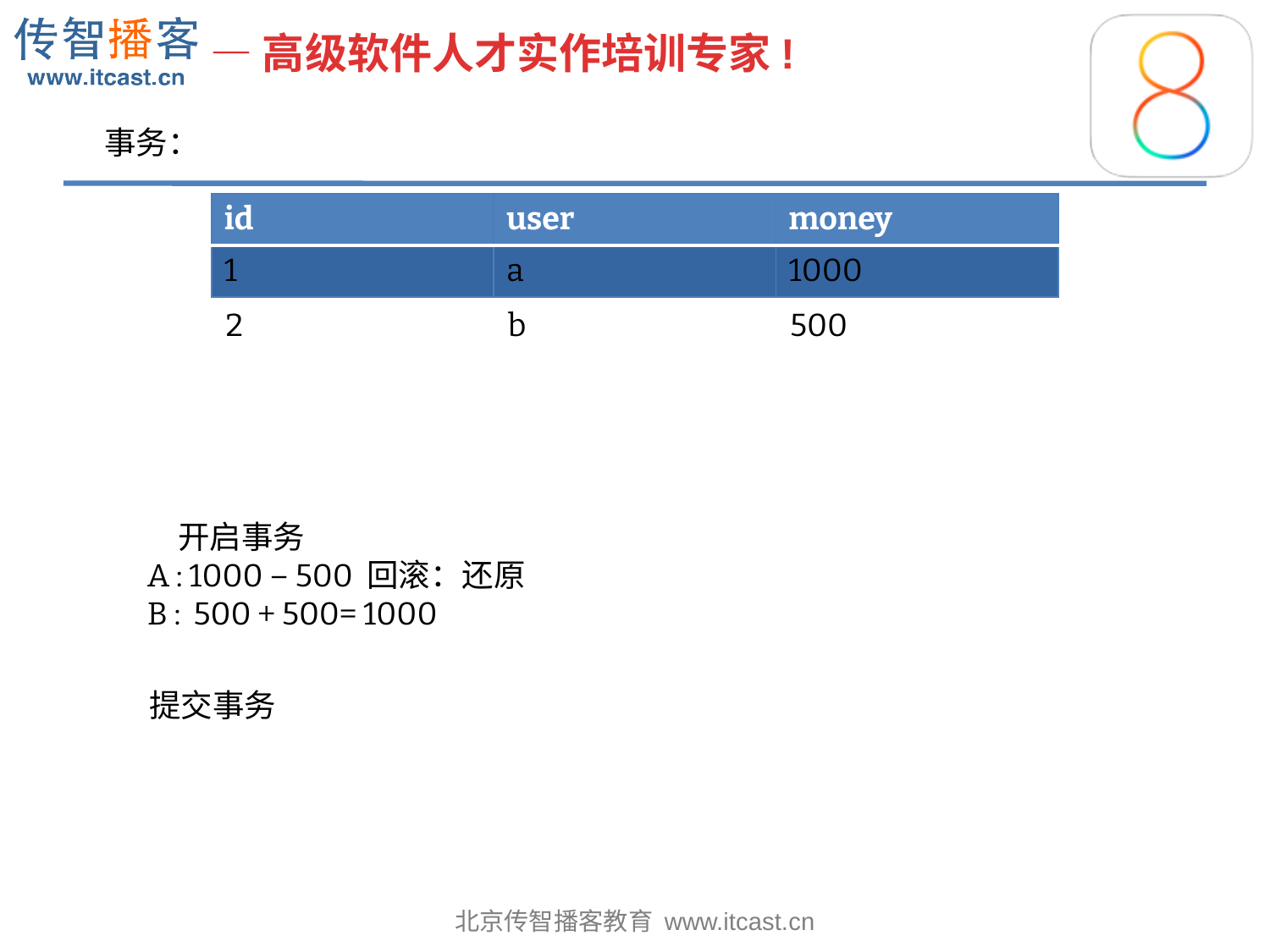

事务：
| id | user | money |
| --- | --- | --- |
| 1 | a | 1000 |
|  |  |  |
| --- | --- | --- |
|  |  |  |
| 2 | b | 500 |
开启事务
A : 1000 – 500 回滚：还原
B :  500 + 500= 1000
提交事务